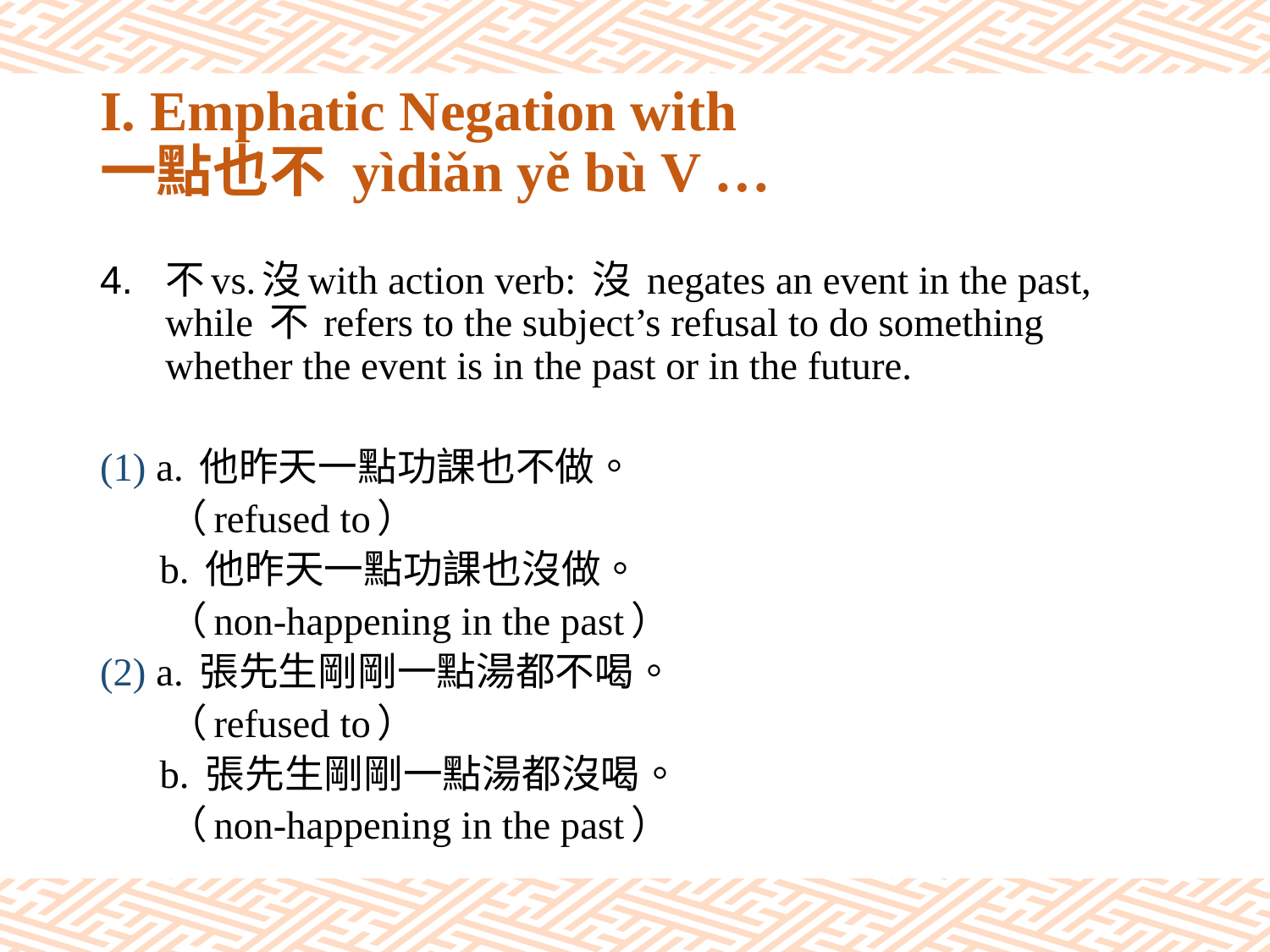

# I. Emphatic Negation with 一點也不 yìdiǎn yě bù V …
不vs.沒with action verb: 沒 negates an event in the past, while 不 refers to the subject’s refusal to do something whether the event is in the past or in the future.

(1) a. 他昨天一點功課也不做。
       （refused to）
      b. 他昨天一點功課也沒做。
       （non-happening in the past）
(2) a. 張先生剛剛一點湯都不喝。
       （refused to）
      b. 張先生剛剛一點湯都沒喝。
       （non-happening in the past）